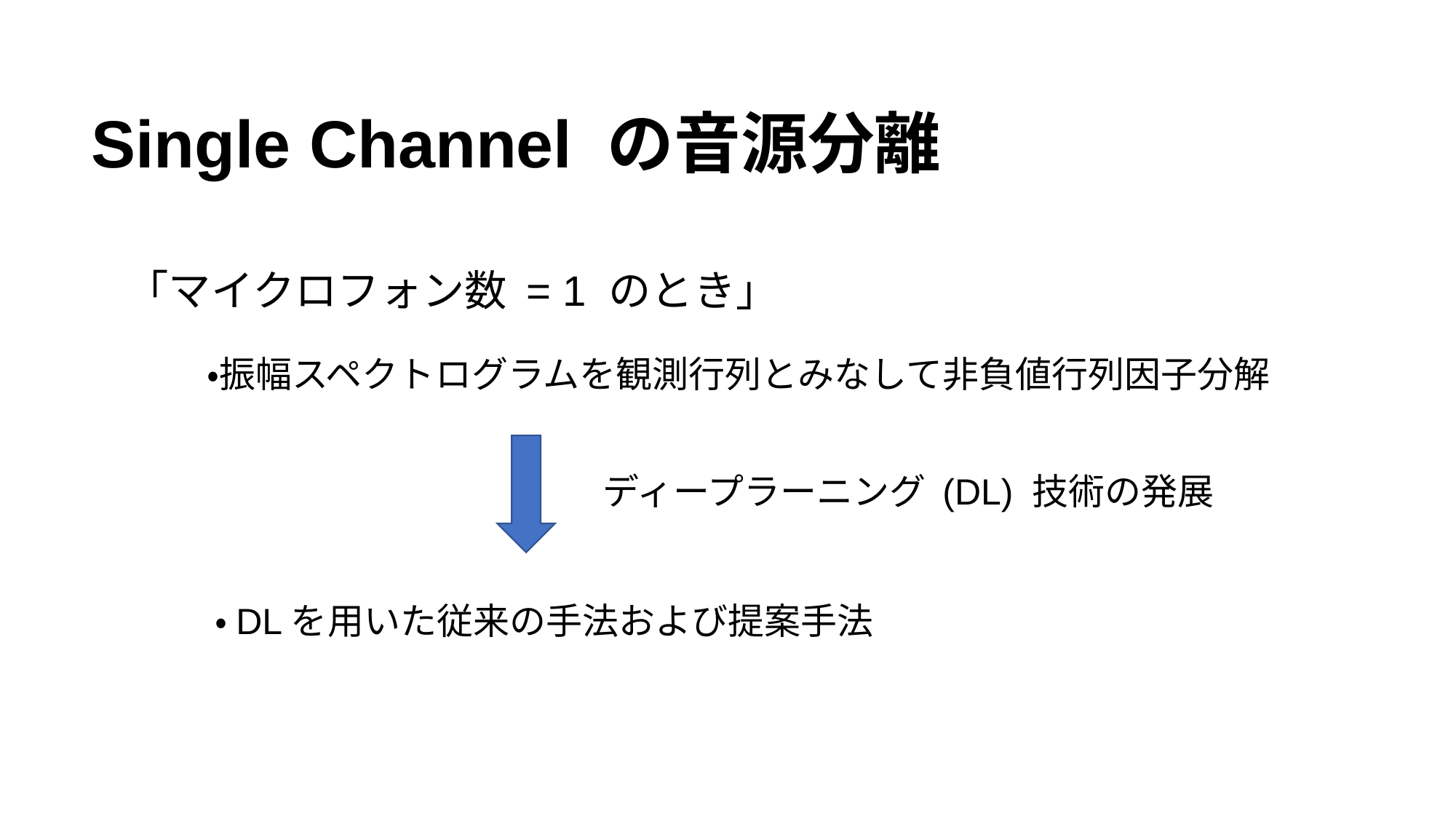

# Single Channel の音源分離
「マイクロフォン数 = 1 のとき」
・振幅スペクトログラムを観測行列とみなして非負値行列因子分解

ディープラーニング (DL) 技術の発展
・DLを用いた従来の手法および提案手法